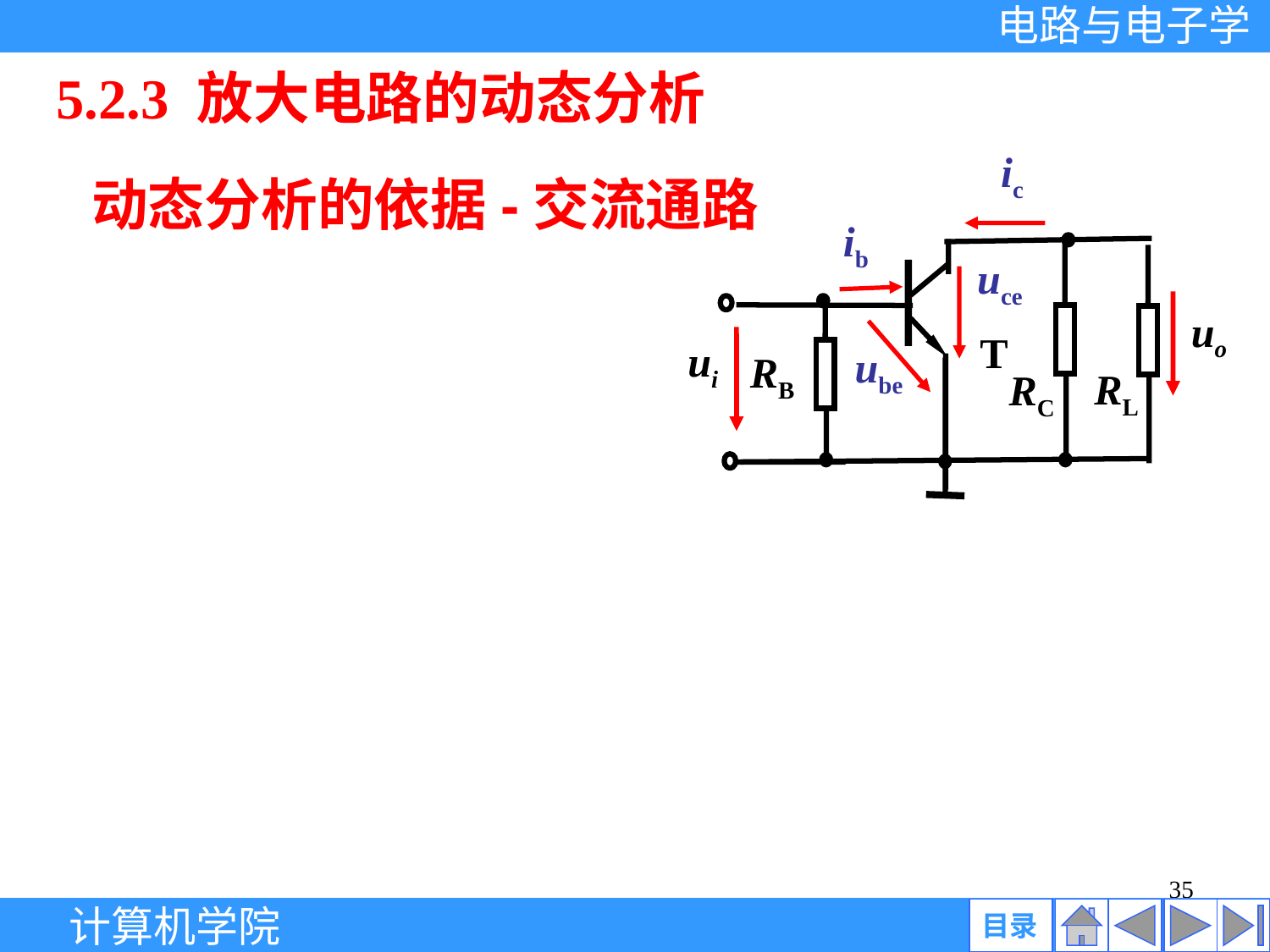

5.2.3 放大电路的动态分析
ic

ib

uce

uo

T

ui

RB
ube

RL
RC

动态分析的依据-交流通路